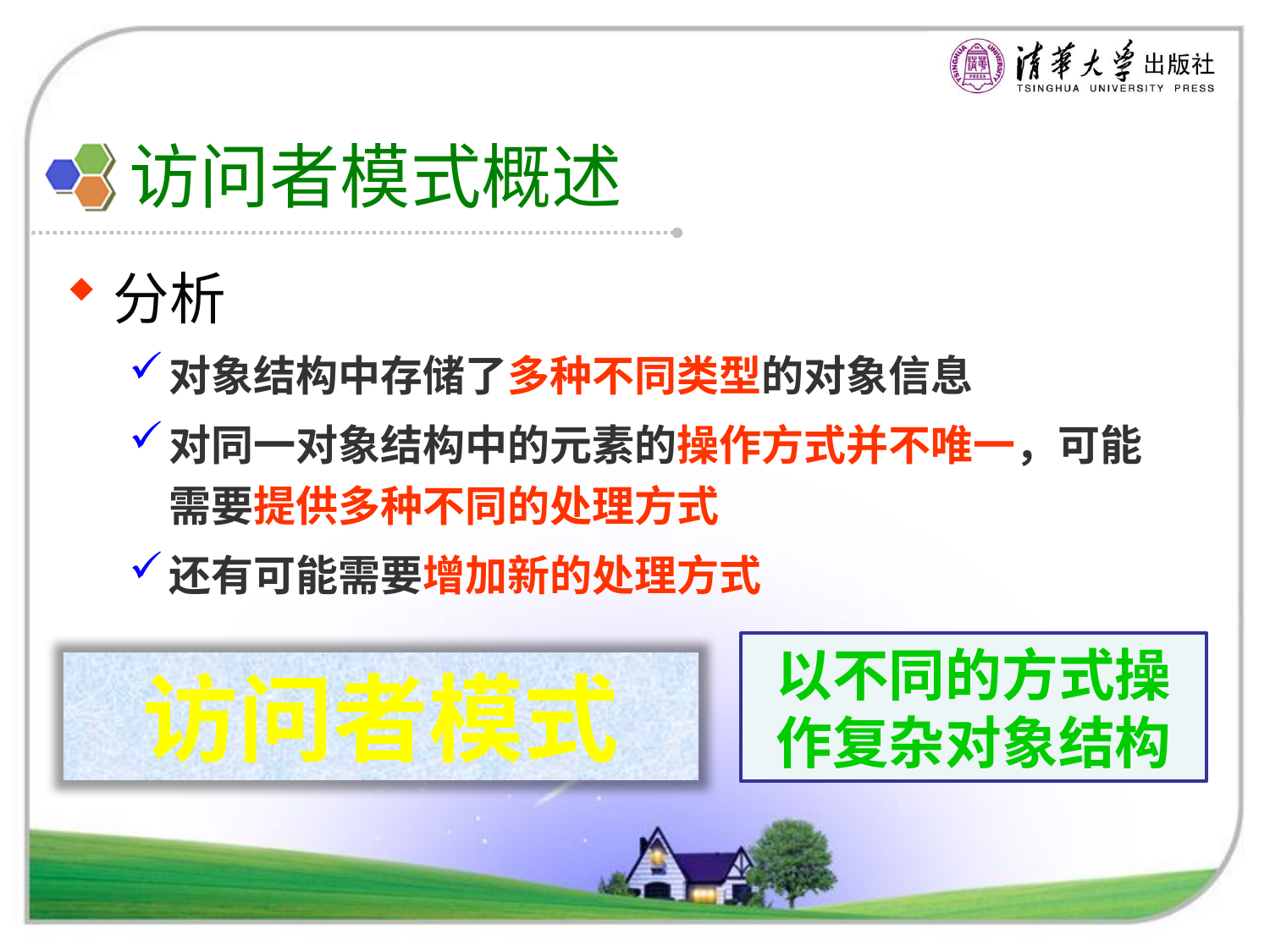

# 访问者模式概述
分析
对象结构中存储了多种不同类型的对象信息
对同一对象结构中的元素的操作方式并不唯一，可能需要提供多种不同的处理方式
还有可能需要增加新的处理方式
以不同的方式操作复杂对象结构
访问者模式